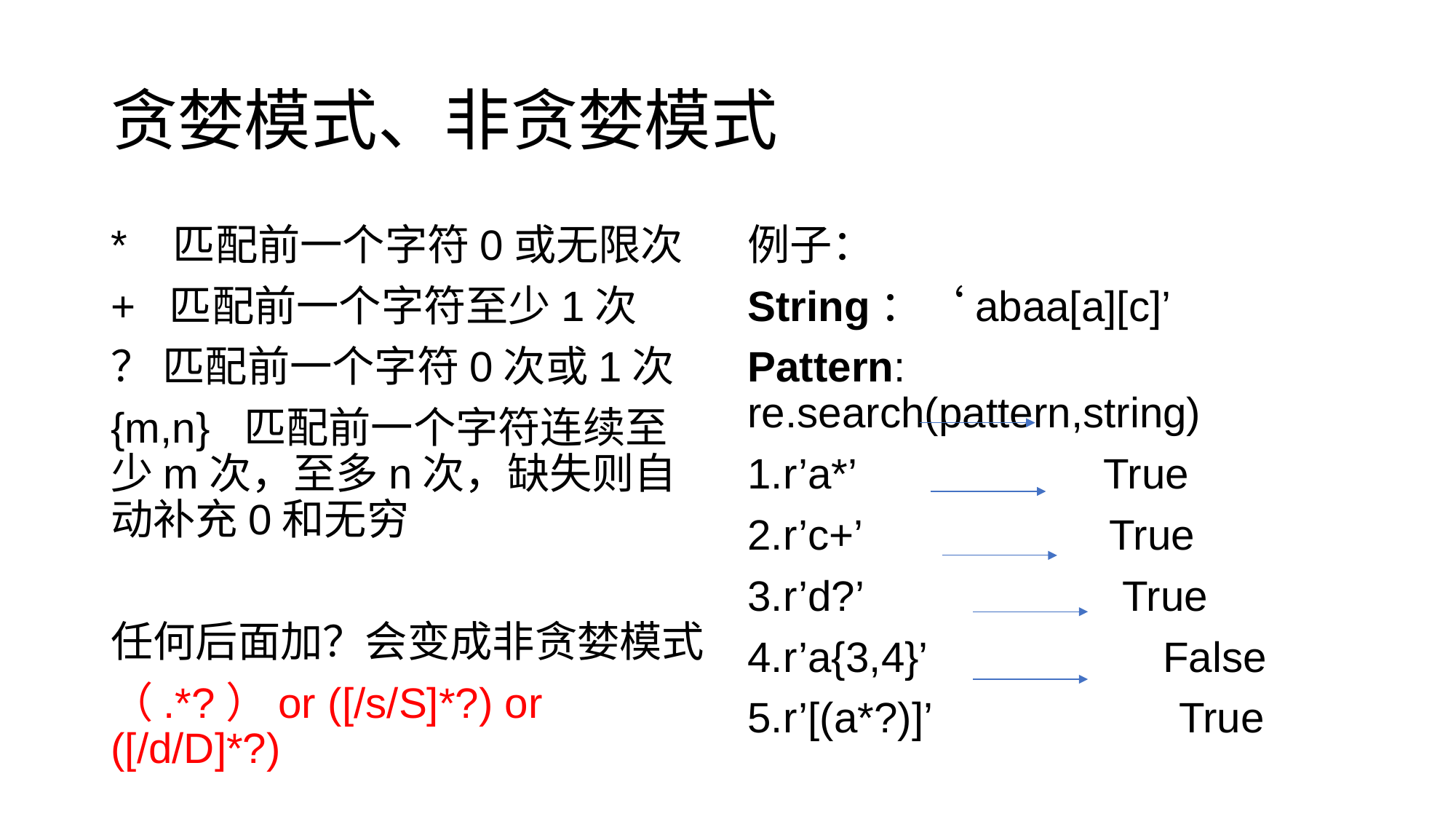

# 贪婪模式、非贪婪模式
*   匹配前一个字符0或无限次
+  匹配前一个字符至少1次
？ 匹配前一个字符0次或1次
{m,n}  匹配前一个字符连续至少m次，至多n次，缺失则自动补充0和无穷

任何后面加？会变成非贪婪模式
（.*?）or ([/s/S]*?) or ([/d/D]*?)

例子：
String：‘abaa[a][c]’
Pattern: re.search(pattern,string)
1.r’a*’                     True
2.r’c+’                     True
3.r’d?’                      True
4.r’a{3,4}’                    False
5.r’[(a*?)]’                     True